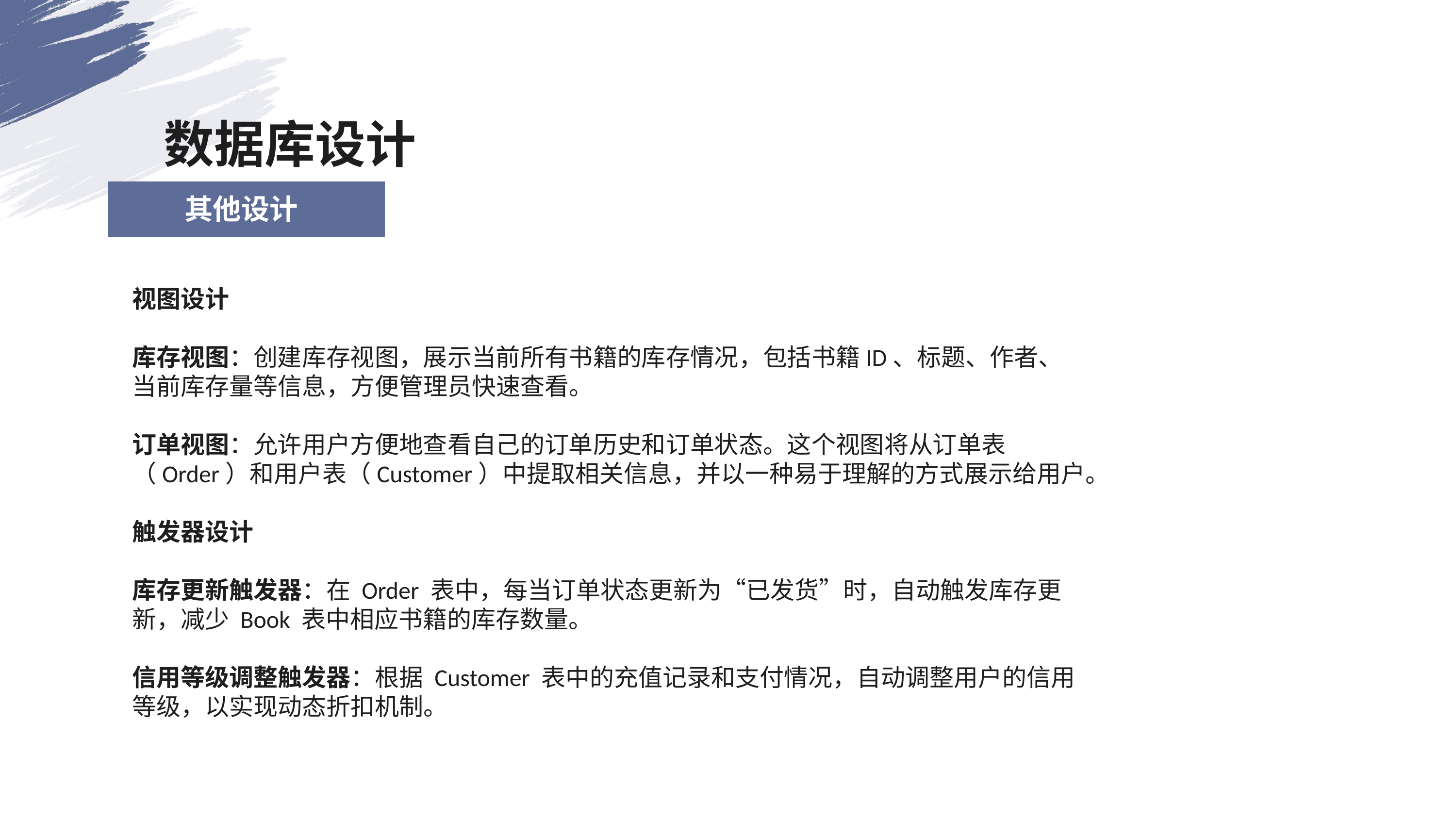

数据库设计

其他设计

视图设计

库存视图：创建库存视图，展示当前所有书籍的库存情况，包括书籍ID、标题、作者、当前库存量等信息，方便管理员快速查看。

订单视图：允许用户方便地查看自己的订单历史和订单状态。这个视图将从订单表（Order）和用户表（Customer）中提取相关信息，并以一种易于理解的方式展示给用户。

触发器设计

库存更新触发器：在 Order 表中，每当订单状态更新为“已发货”时，自动触发库存更新，减少 Book 表中相应书籍的库存数量。

信用等级调整触发器：根据 Customer 表中的充值记录和支付情况，自动调整用户的信用等级，以实现动态折扣机制。